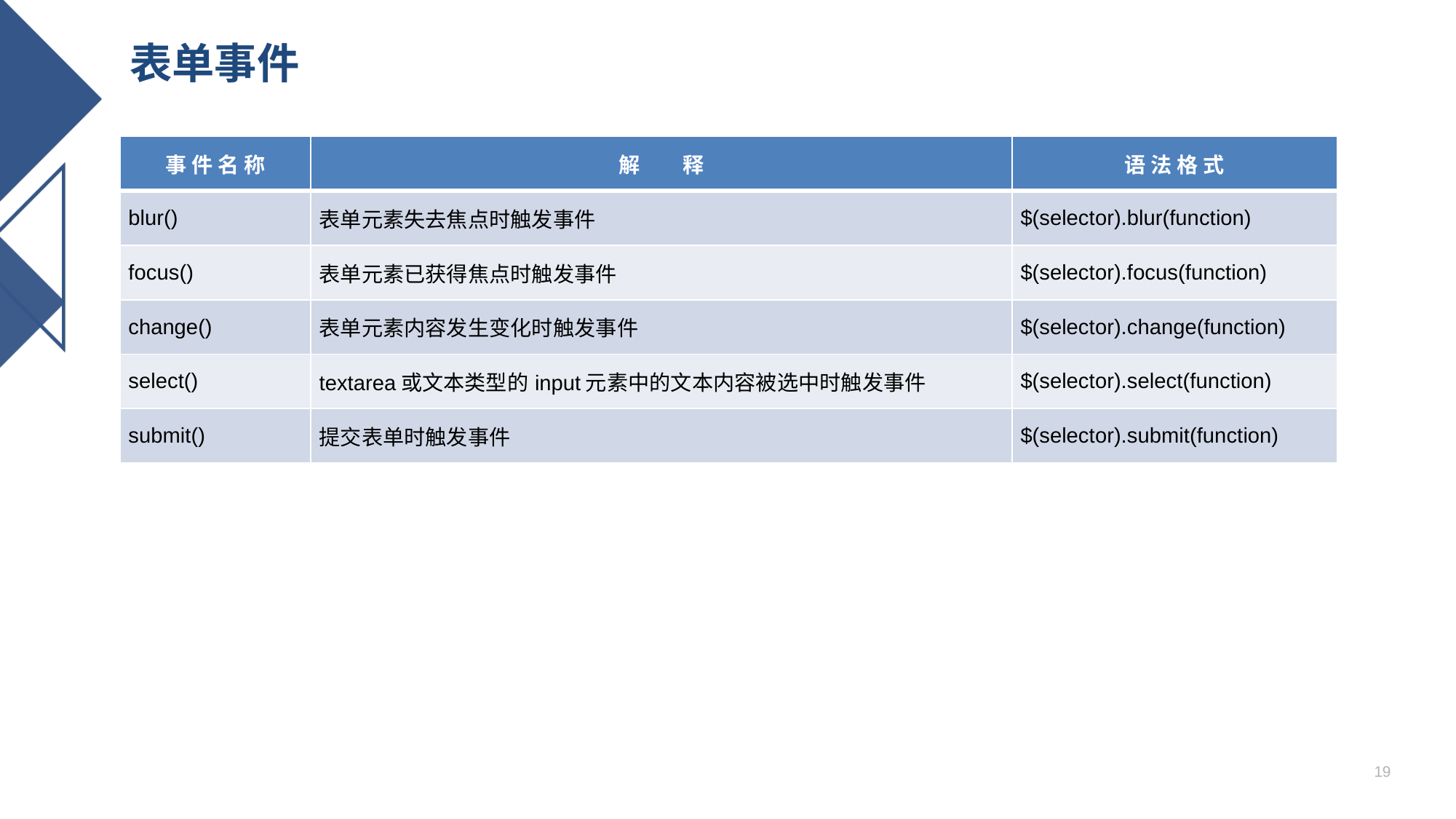

# 表单事件
| 事 件 名 称 | 解　　释 | 语 法 格 式 |
| --- | --- | --- |
| blur() | 表单元素失去焦点时触发事件 | $(selector).blur(function) |
| focus() | 表单元素已获得焦点时触发事件 | $(selector).focus(function) |
| change() | 表单元素内容发生变化时触发事件 | $(selector).change(function) |
| select() | textarea或文本类型的input元素中的文本内容被选中时触发事件 | $(selector).select(function) |
| submit() | 提交表单时触发事件 | $(selector).submit(function) |
19